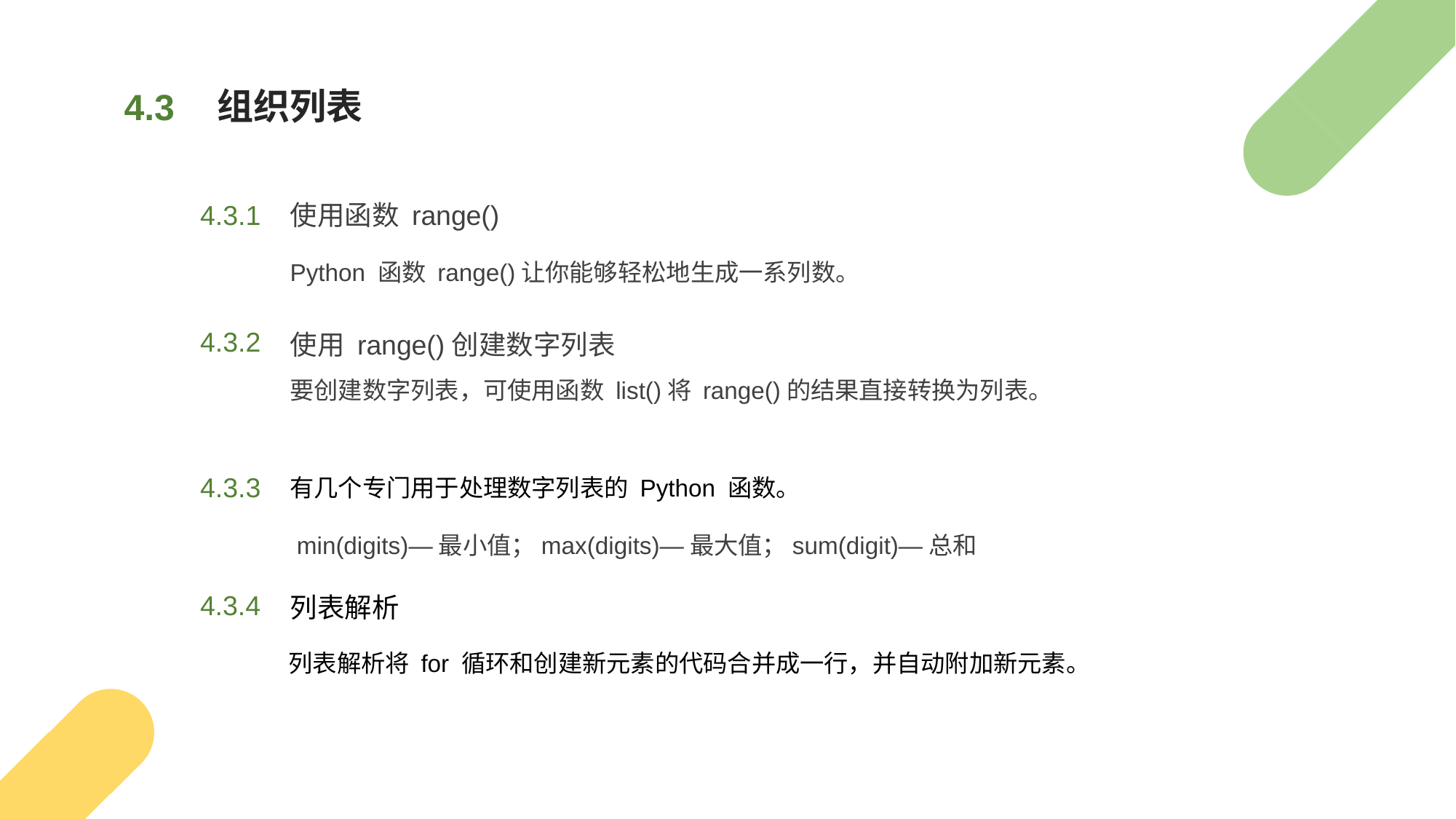

# 组织列表
4.3
4.3.1
使用函数 range()
Python 函数 range()让你能够轻松地生成一系列数。
4.3.2
使用 range()创建数字列表
要创建数字列表，可使用函数 list()将 range()的结果直接转换为列表。
4.3.3
有几个专门用于处理数字列表的 Python 函数。
 min(digits)—最小值；max(digits)—最大值；sum(digit)—总和
列表解析
4.3.4
列表解析将 for 循环和创建新元素的代码合并成一行，并自动附加新元素。